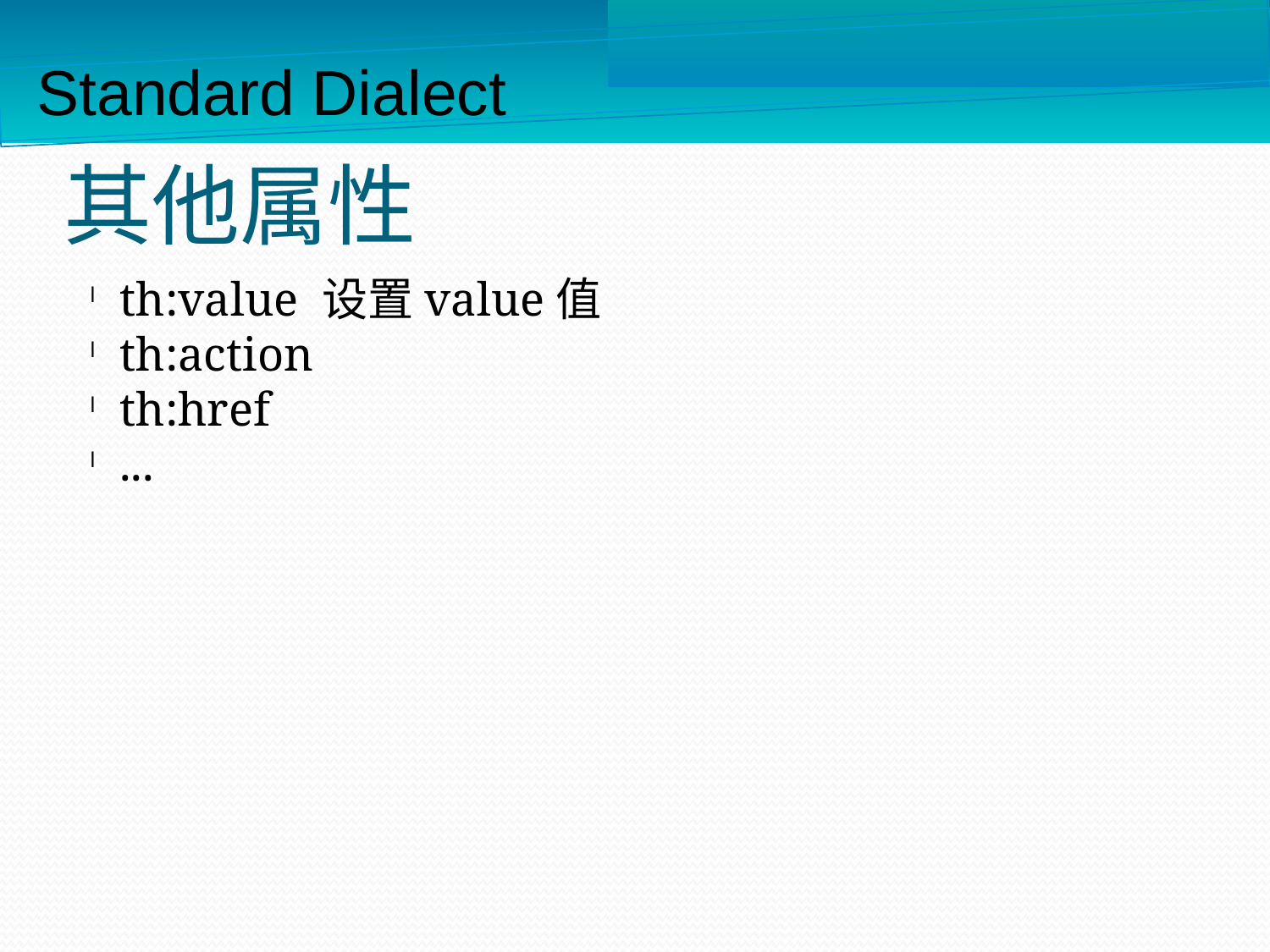

Standard Dialect
其他属性
th:value 设置value值
th:action
th:href
...